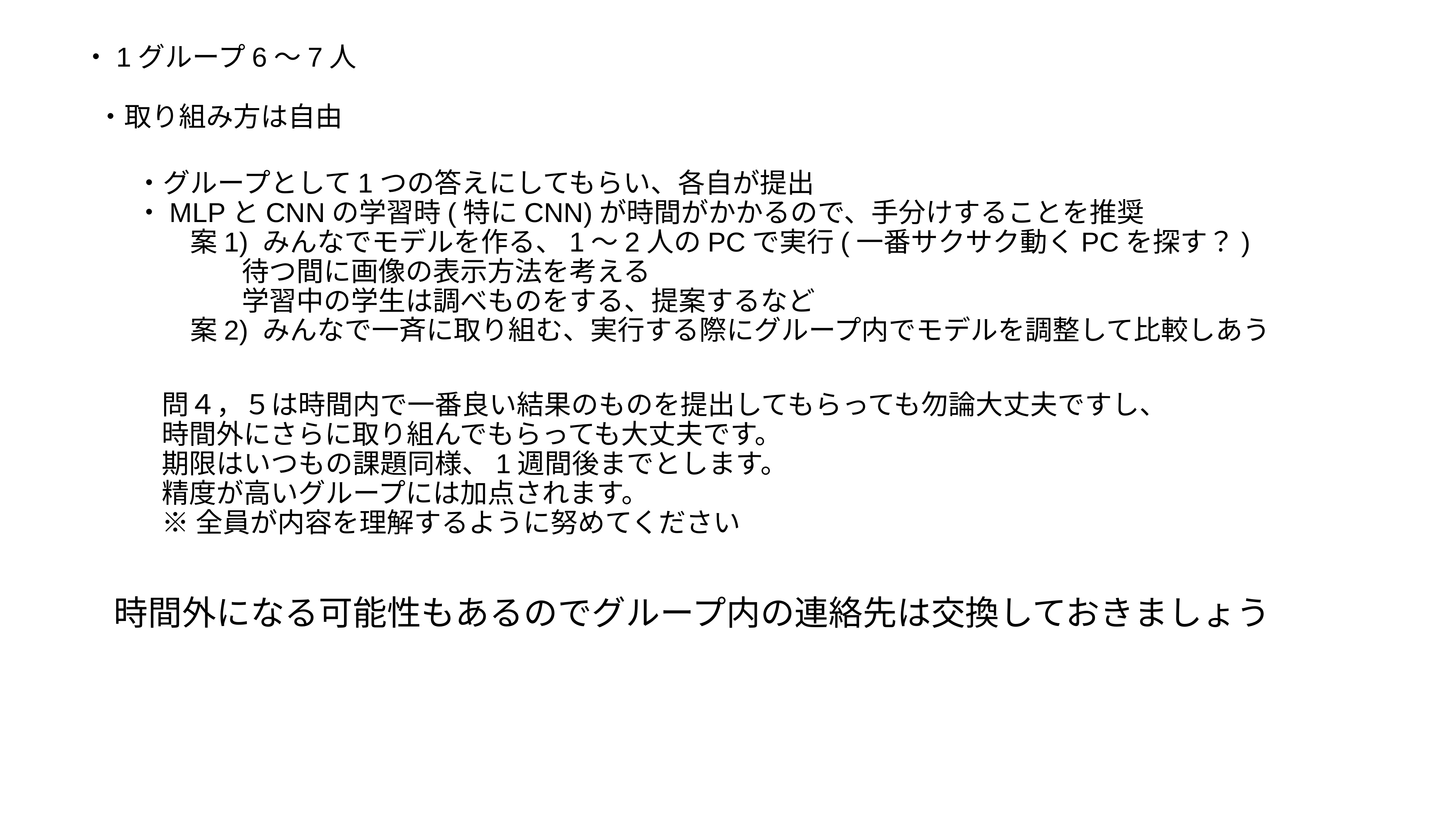

・1グループ6～7人
・取り組み方は自由

・グループとして1つの答えにしてもらい、各自が提出
・MLPとCNNの学習時(特にCNN)が時間がかかるので、手分けすることを推奨
　　案1) みんなでモデルを作る、1～2人のPCで実行(一番サクサク動くPCを探す？)
　　　    待つ間に画像の表示方法を考える
　　　    学習中の学生は調べものをする、提案するなど
　　案2) みんなで一斉に取り組む、実行する際にグループ内でモデルを調整して比較しあう
問４，５は時間内で一番良い結果のものを提出してもらっても勿論大丈夫ですし、
時間外にさらに取り組んでもらっても大丈夫です。
期限はいつもの課題同様、1週間後までとします。
精度が高いグループには加点されます。
※全員が内容を理解するように努めてください
時間外になる可能性もあるのでグループ内の連絡先は交換しておきましょう